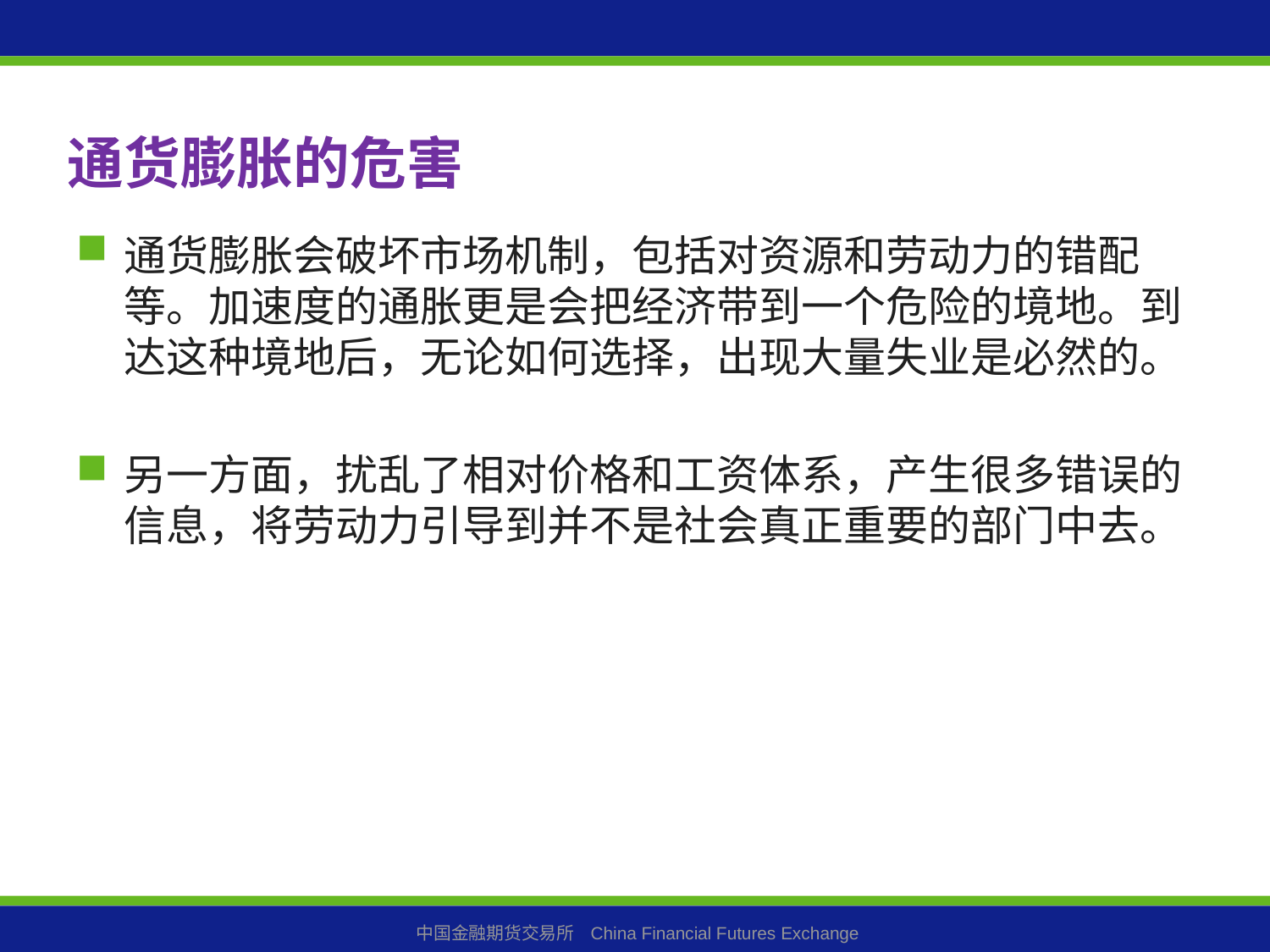

# 通货膨胀的危害
通货膨胀会破坏市场机制，包括对资源和劳动力的错配等。加速度的通胀更是会把经济带到一个危险的境地。到达这种境地后，无论如何选择，出现大量失业是必然的。

另一方面，扰乱了相对价格和工资体系，产生很多错误的信息，将劳动力引导到并不是社会真正重要的部门中去。